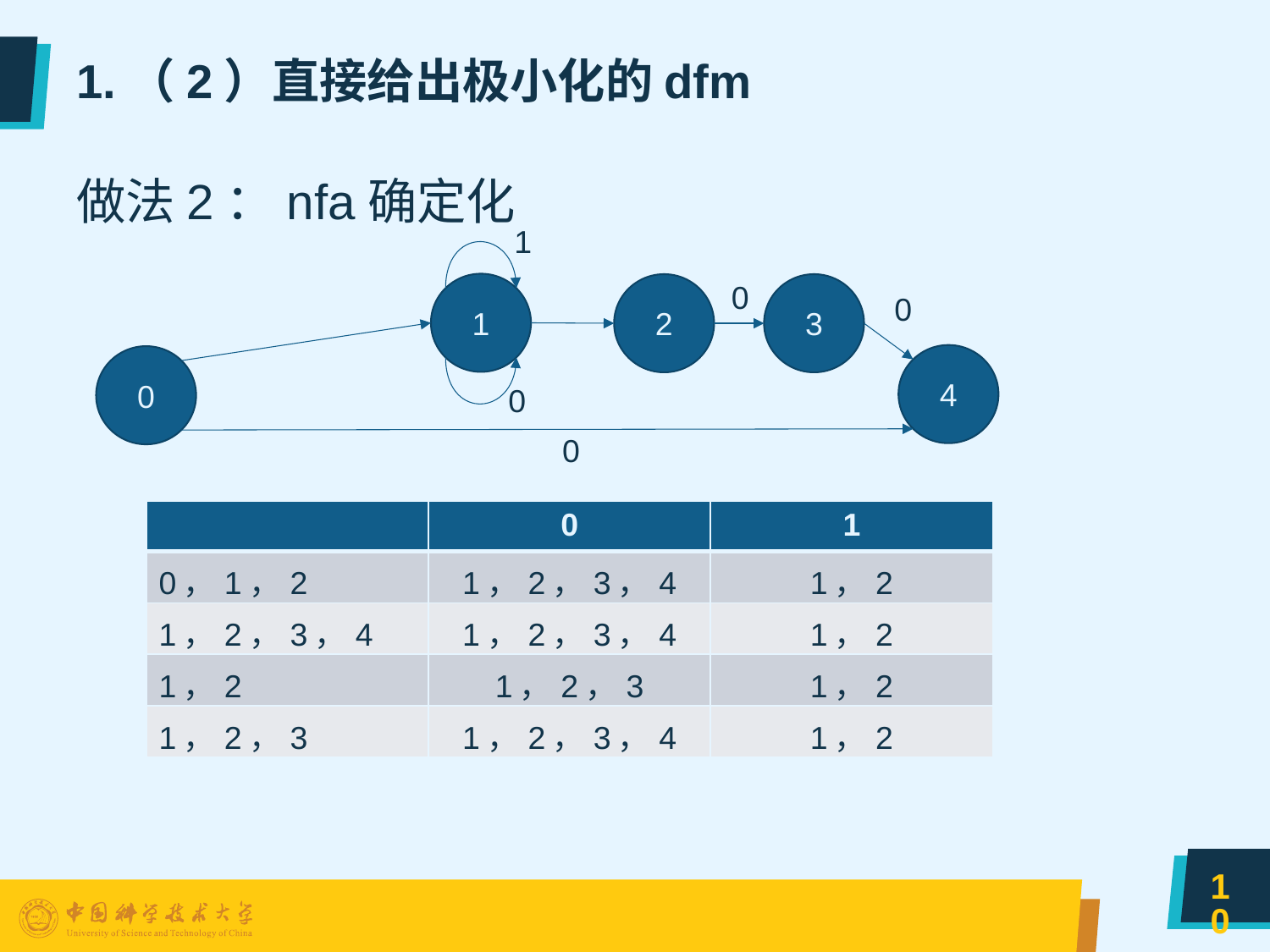

# 1.（2）直接给出极小化的dfm
做法2：nfa确定化
1
0
1
3
2
0
4
0
0
0
|  | 0 | 1 |
| --- | --- | --- |
| 0，1，2 | 1，2，3，4 | 1，2 |
| 1，2，3，4 | 1，2，3，4 | 1，2 |
| 1，2 | 1，2，3 | 1，2 |
| 1，2，3 | 1，2，3，4 | 1，2 |
10